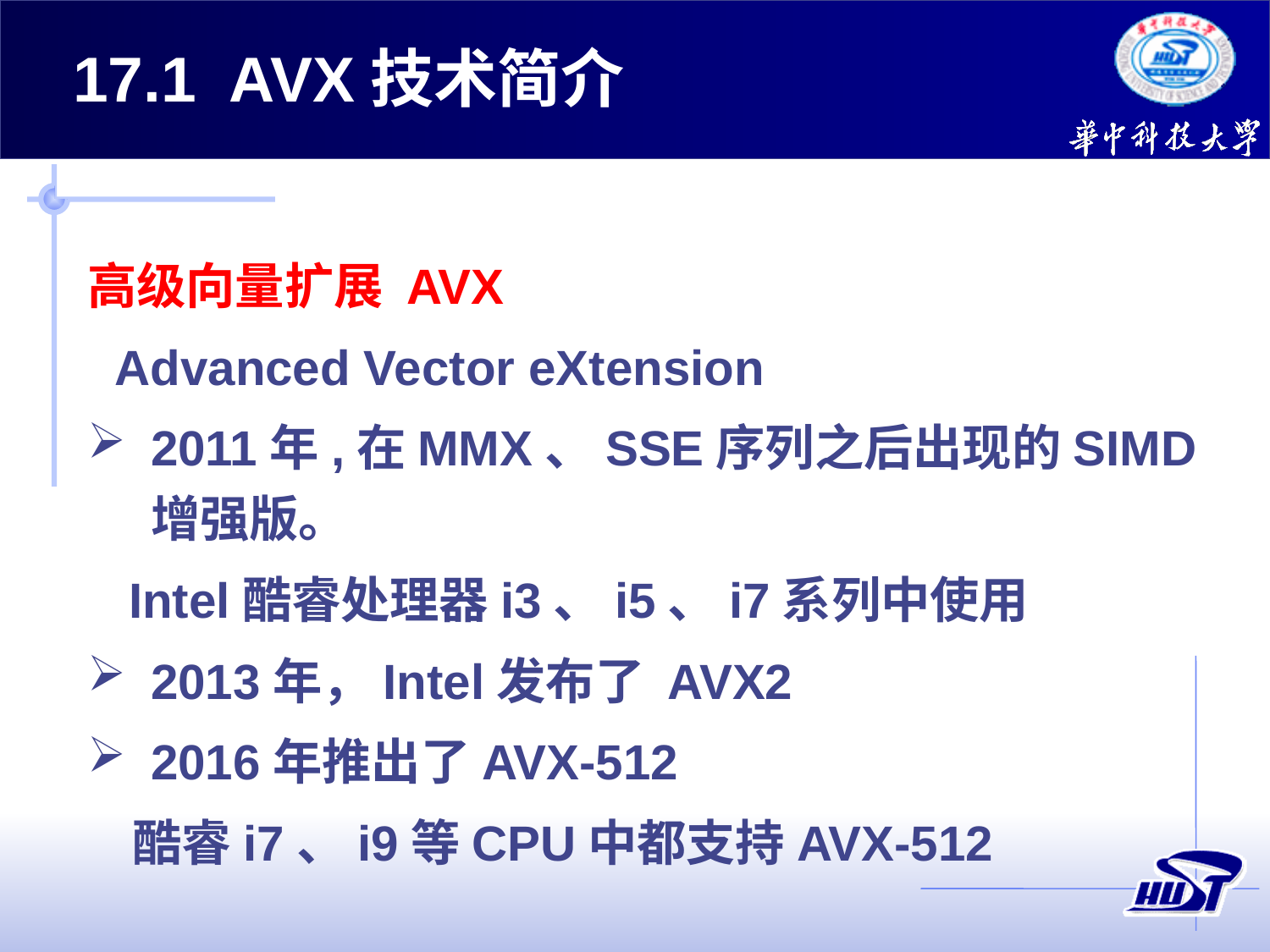

17.1  AVX技术简介
高级向量扩展 AVX
  Advanced Vector eXtension
2011年,在MMX、SSE序列之后出现的SIMD增强版。
   Intel酷睿处理器i3、i5、i7系列中使用
2013年，Intel发布了 AVX2
2016年推出了AVX-512
   酷睿i7、i9等CPU中都支持AVX-512